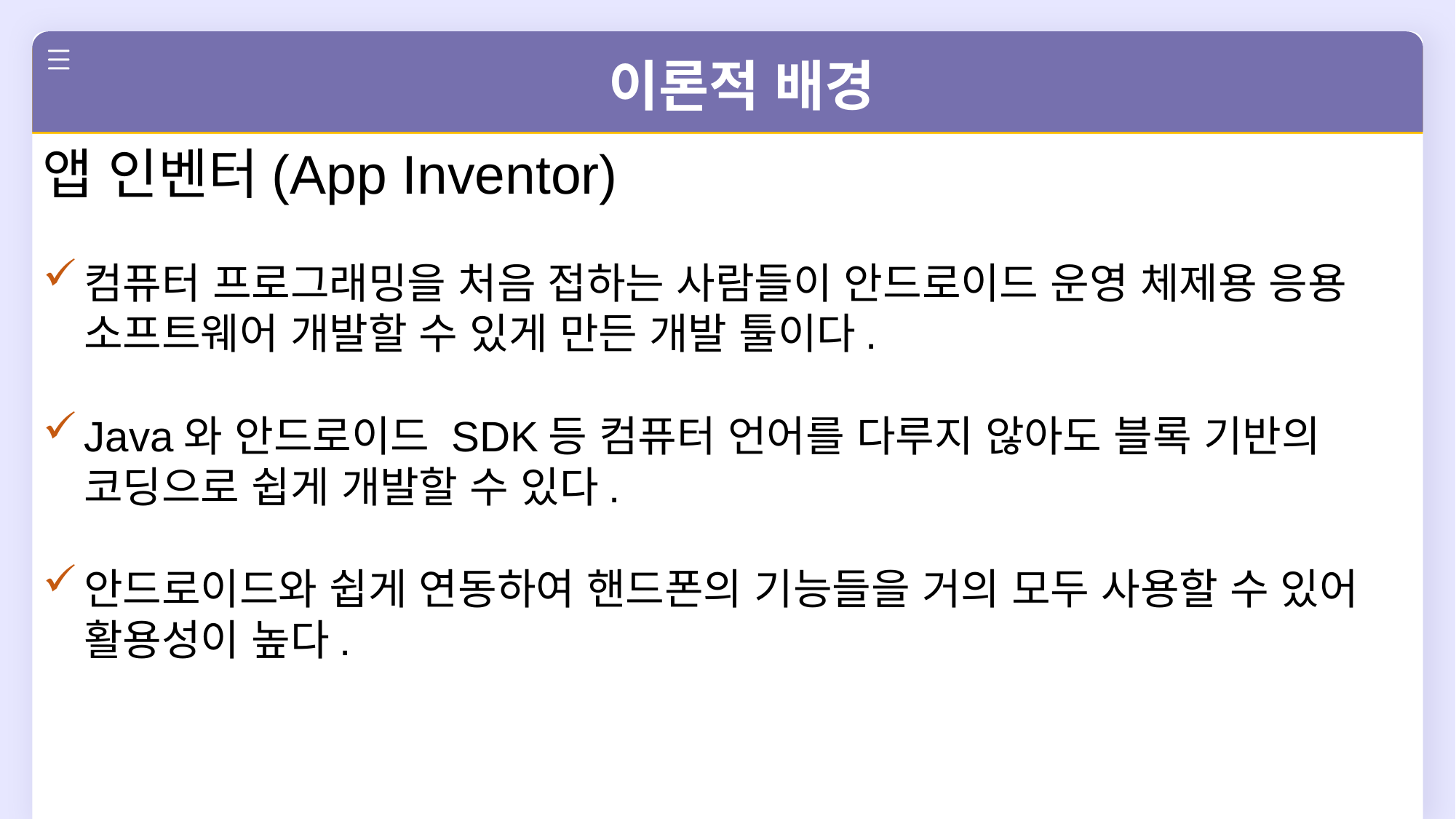

이론적 배경

앱 인벤터(App Inventor)

컴퓨터 프로그래밍을 처음 접하는 사람들이 안드로이드 운영 체제용 응용 소프트웨어 개발할 수 있게 만든 개발 툴이다.

Java와 안드로이드 SDK등 컴퓨터 언어를 다루지 않아도 블록 기반의 코딩으로 쉽게 개발할 수 있다.

안드로이드와 쉽게 연동하여 핸드폰의 기능들을 거의 모두 사용할 수 있어 활용성이 높다.